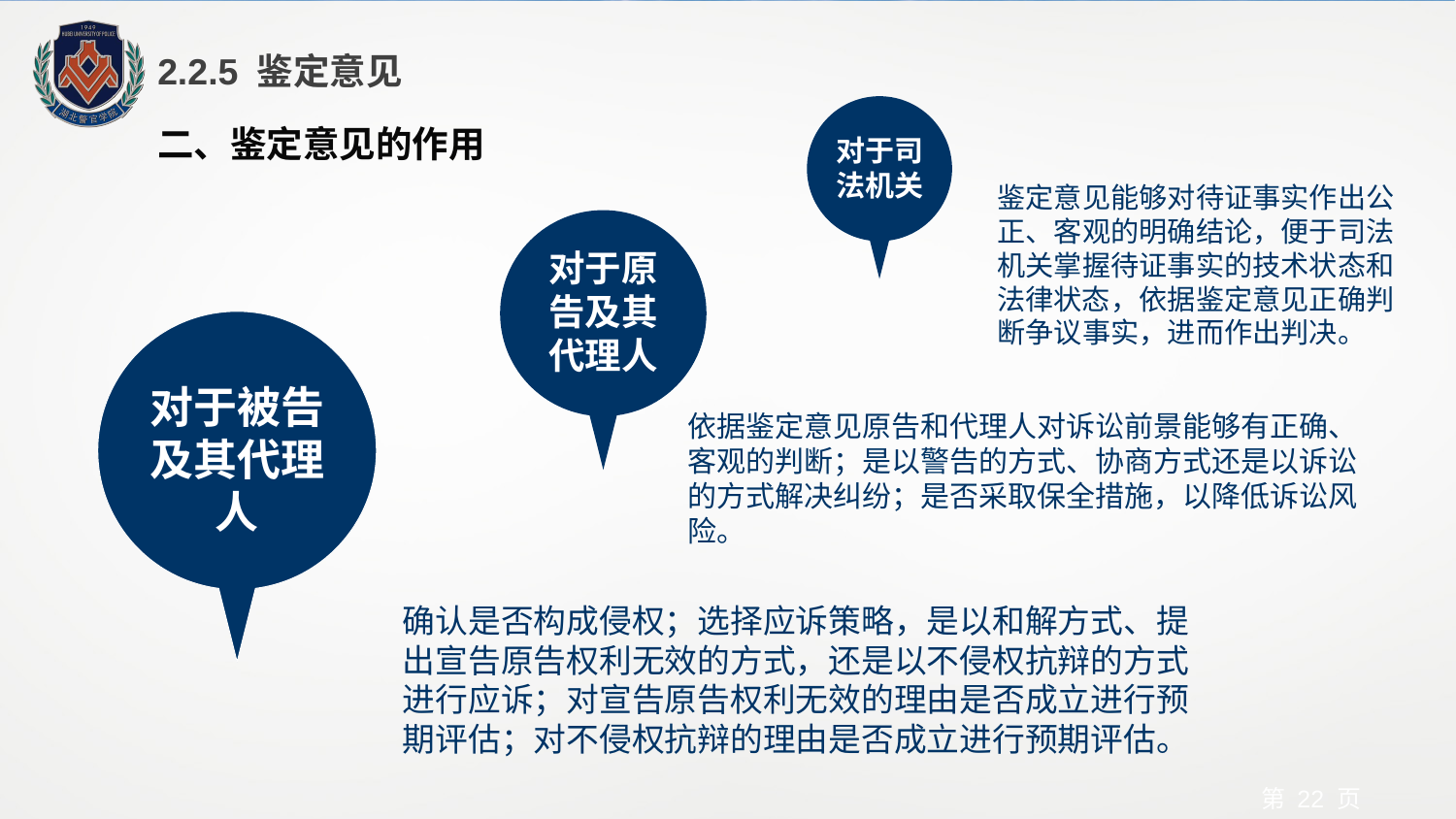

2.2.5 鉴定意见

对于司法机关
二、鉴定意见的作用
鉴定意见能够对待证事实作出公正、客观的明确结论，便于司法机关掌握待证事实的技术状态和法律状态，依据鉴定意见正确判断争议事实，进而作出判决。

对于原告及其代理人

对于被告及其代理人
依据鉴定意见原告和代理人对诉讼前景能够有正确、客观的判断；是以警告的方式、协商方式还是以诉讼的方式解决纠纷；是否采取保全措施，以降低诉讼风险。
确认是否构成侵权；选择应诉策略，是以和解方式、提出宣告原告权利无效的方式，还是以不侵权抗辩的方式进行应诉；对宣告原告权利无效的理由是否成立进行预期评估；对不侵权抗辩的理由是否成立进行预期评估。